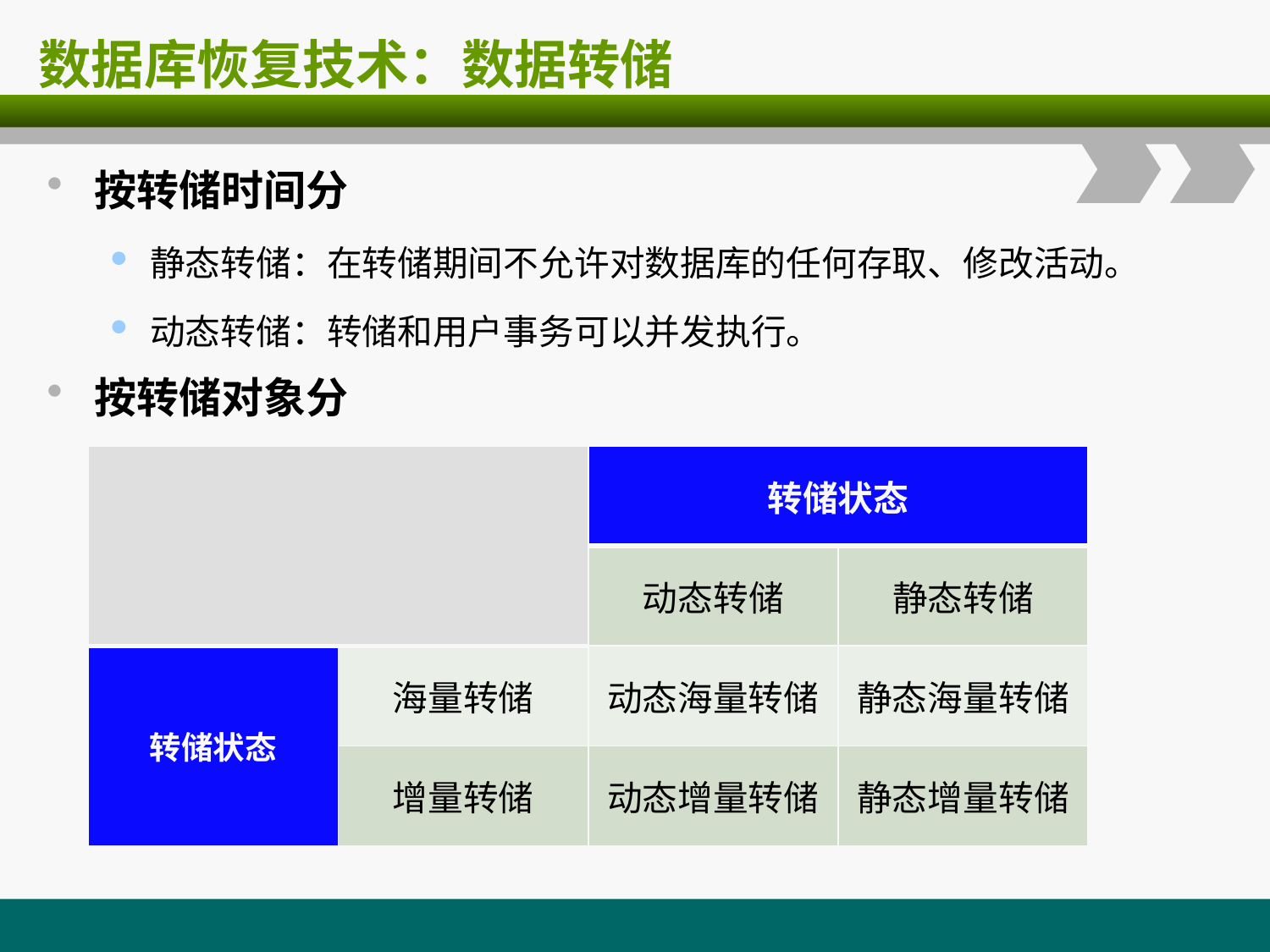

# 数据库恢复技术：数据转储
按转储时间分
静态转储：在转储期间不允许对数据库的任何存取、修改活动。
动态转储：转储和用户事务可以并发执行。
按转储对象分
海量转储：每次将整个数据库内容进行转储.
增量转储：每次只转储上一次转储后更新过的数据。
|  |  | 转储状态 |  |
| --- | --- | --- | --- |
|  |  | 动态转储 | 静态转储 |
| 转储状态 | 海量转储 | 动态海量转储 | 静态海量转储 |
|  | 增量转储 | 动态增量转储 | 静态增量转储 |